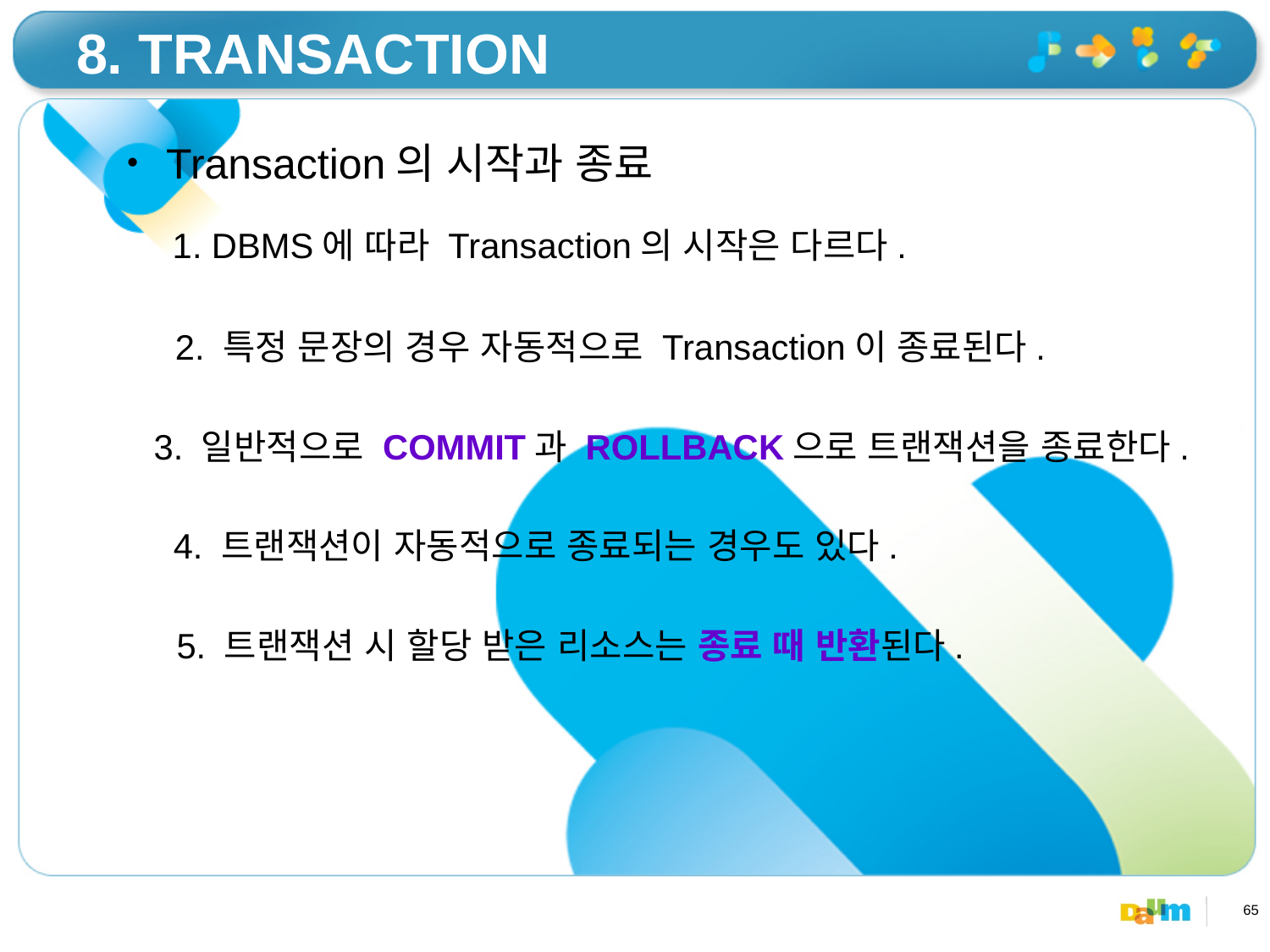

# 8. TRANSACTION
 Transaction의 시작과 종료
1. DBMS에 따라 Transaction의 시작은 다르다.
2. 특정 문장의 경우 자동적으로 Transaction이 종료된다.
3. 일반적으로 COMMIT과 ROLLBACK으로 트랜잭션을 종료한다.
4. 트랜잭션이 자동적으로 종료되는 경우도 있다.
5. 트랜잭션 시 할당 받은 리소스는 종료 때 반환된다.